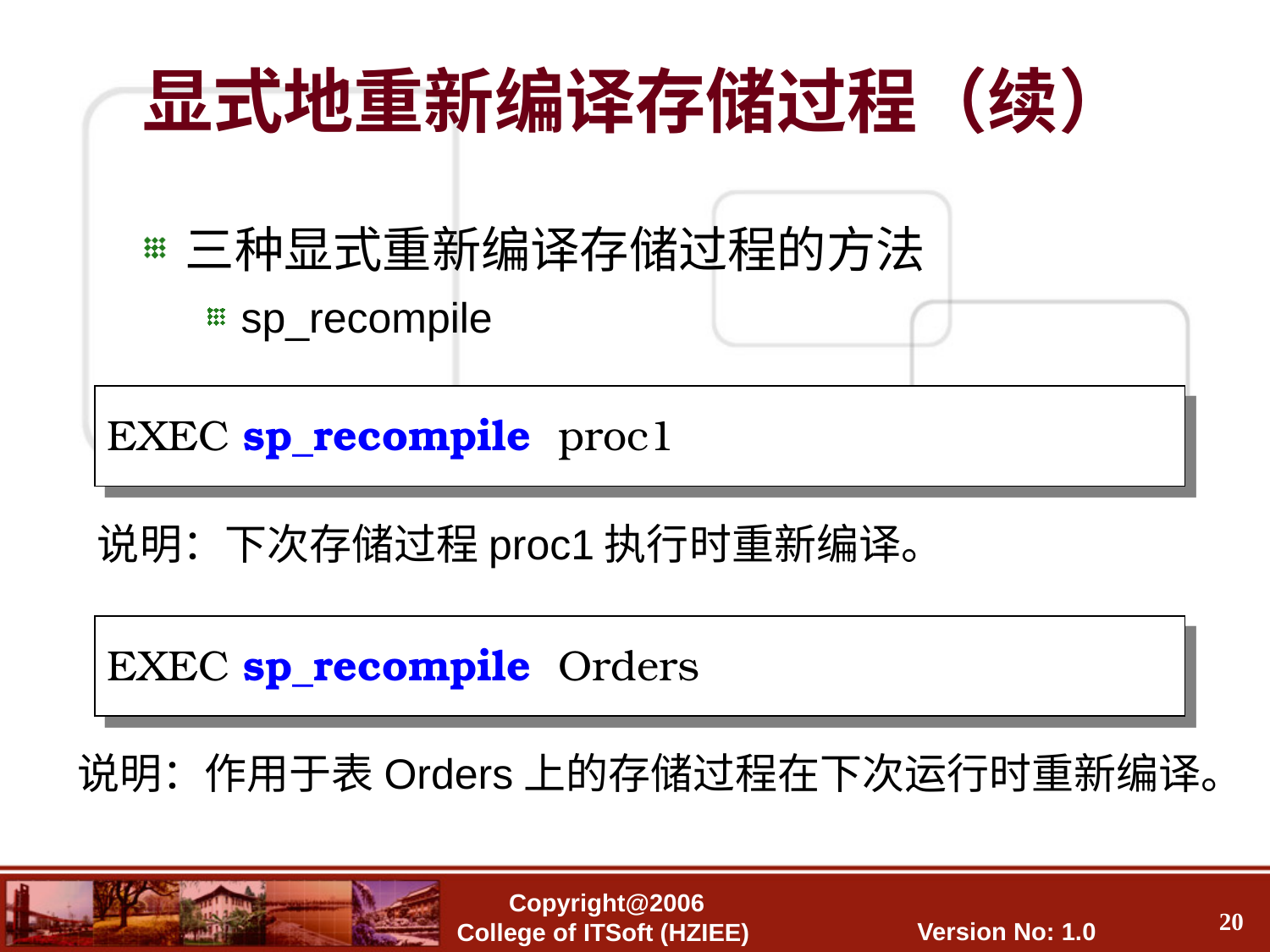

显式地重新编译存储过程（续）
三种显式重新编译存储过程的方法
sp_recompile
EXEC sp_recompile  proc1
说明：下次存储过程proc1执行时重新编译。
EXEC sp_recompile  Orders
说明：作用于表Orders上的存储过程在下次运行时重新编译。